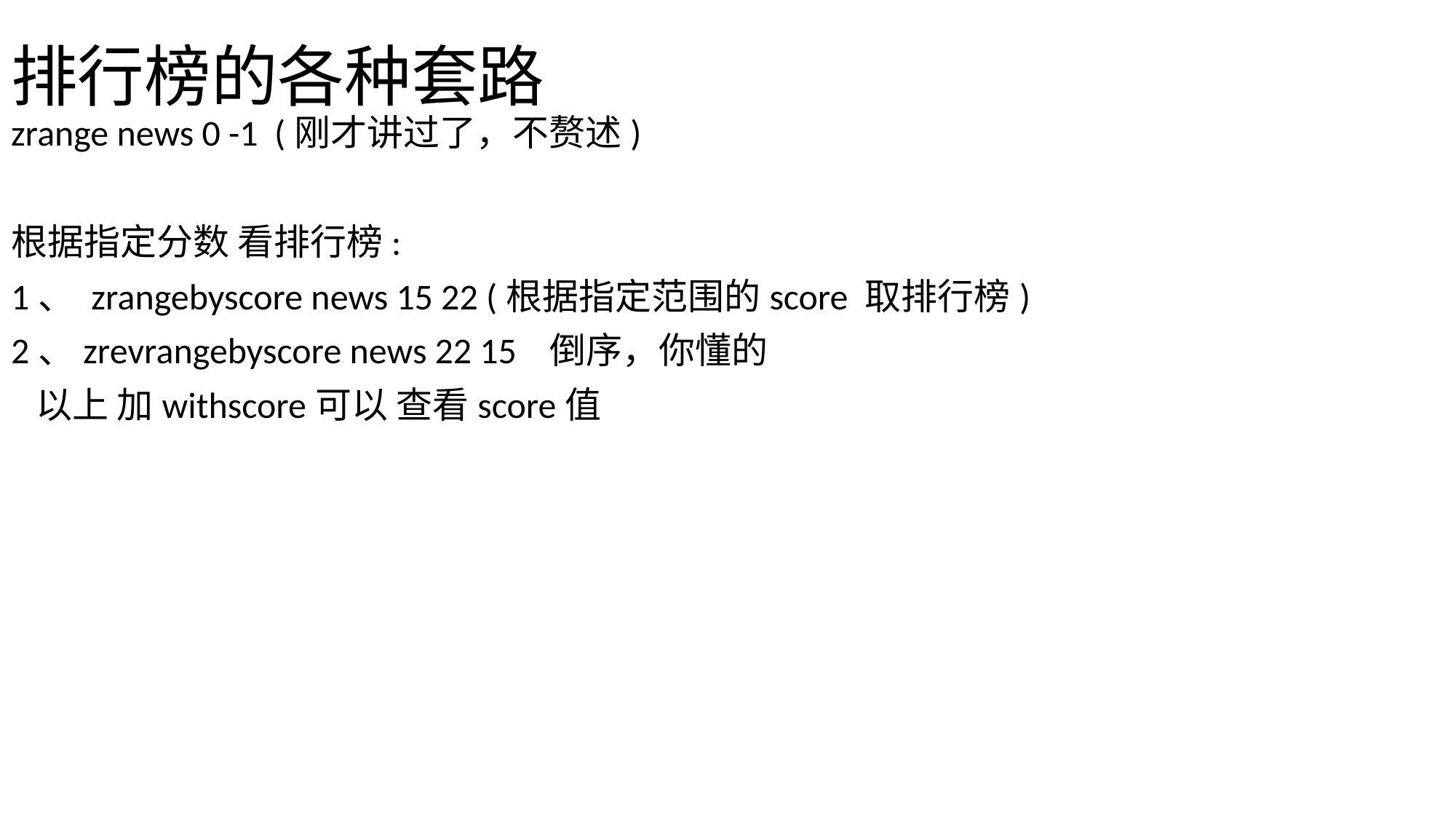

# 排行榜的各种套路
zrange news 0 -1  (刚才讲过了，不赘述)

根据指定分数 看排行榜:
1、 zrangebyscore news 15 22 (根据指定范围的score 取排行榜)
2、zrevrangebyscore news 22 15   倒序，你懂的
  以上 加withscore可以 查看score值